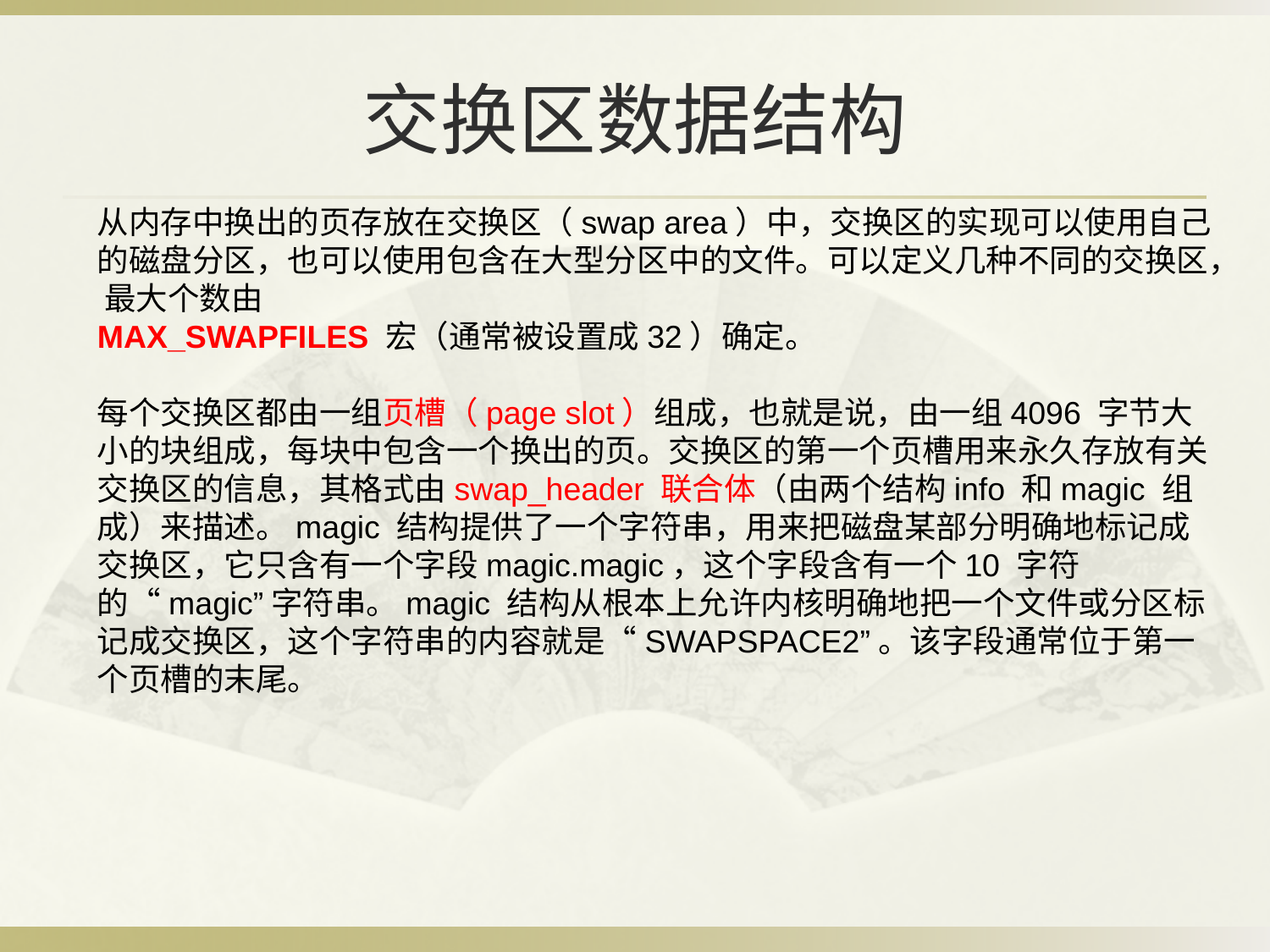

BBAAD9C20180234D78810CEA56E0B6D0E2B9B20918E83B70A6D98F34B1082BBC3B4CB53861613B0222C92008C846A8EC6DF921DA91D02BB11B4DC25E387E20DC24F5093D372C66F764BF29976F2244E727F1E0367CA8D314A8D6A1982F006CC8D8F62991BE0
# 交换区数据结构
从内存中换出的页存放在交换区（swap area）中，交换区的实现可以使用自己的磁盘分区，也可以使用包含在大型分区中的文件。可以定义几种不同的交换区， 最大个数由
MAX_SWAPFILES 宏（通常被设置成32）确定。

每个交换区都由一组页槽（page slot）组成，也就是说，由一组4096 字节大小的块组成，每块中包含一个换出的页。交换区的第一个页槽用来永久存放有关交换区的信息，其格式由swap_header 联合体（由两个结构info 和magic 组成）来描述。magic 结构提供了一个字符串，用来把磁盘某部分明确地标记成交换区，它只含有一个字段magic.magic，这个字段含有一个10 字符的“magic”字符串。magic 结构从根本上允许内核明确地把一个文件或分区标记成交换区，这个字符串的内容就是“SWAPSPACE2”。该字段通常位于第一个页槽的末尾。